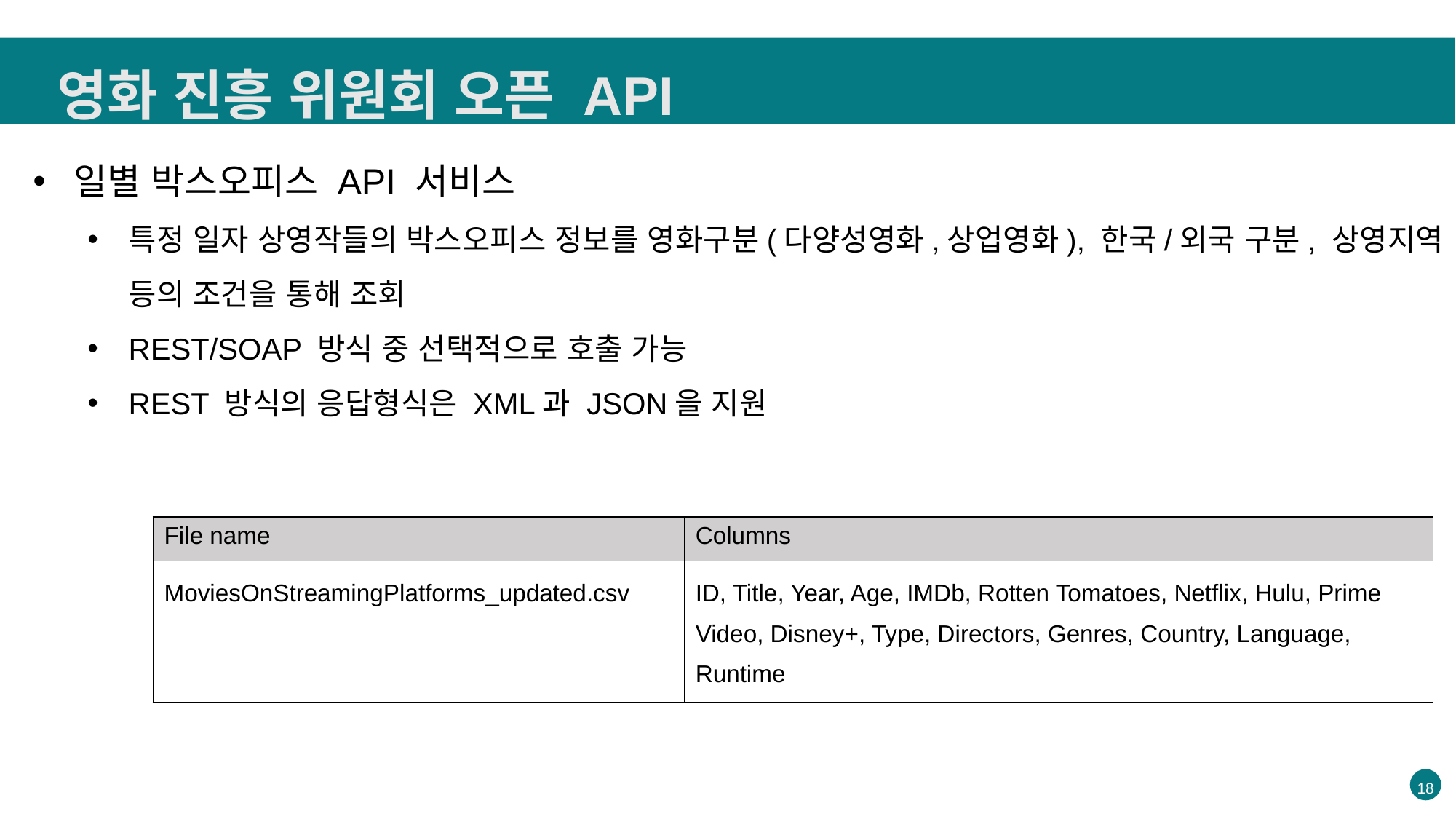

영화 진흥 위원회 오픈 API

일별 박스오피스 API 서비스
특정 일자 상영작들의 박스오피스 정보를 영화구분(다양성영화,상업영화), 한국/외국 구분, 상영지역 등의 조건을 통해 조회
REST/SOAP 방식 중 선택적으로 호출 가능
REST 방식의 응답형식은 XML과 JSON을 지원
| File name | Columns |
| --- | --- |
| MoviesOnStreamingPlatforms\_updated.csv | ID, Title, Year, Age, IMDb, Rotten Tomatoes, Netflix, Hulu, Prime Video, Disney+, Type, Directors, Genres, Country, Language, Runtime |